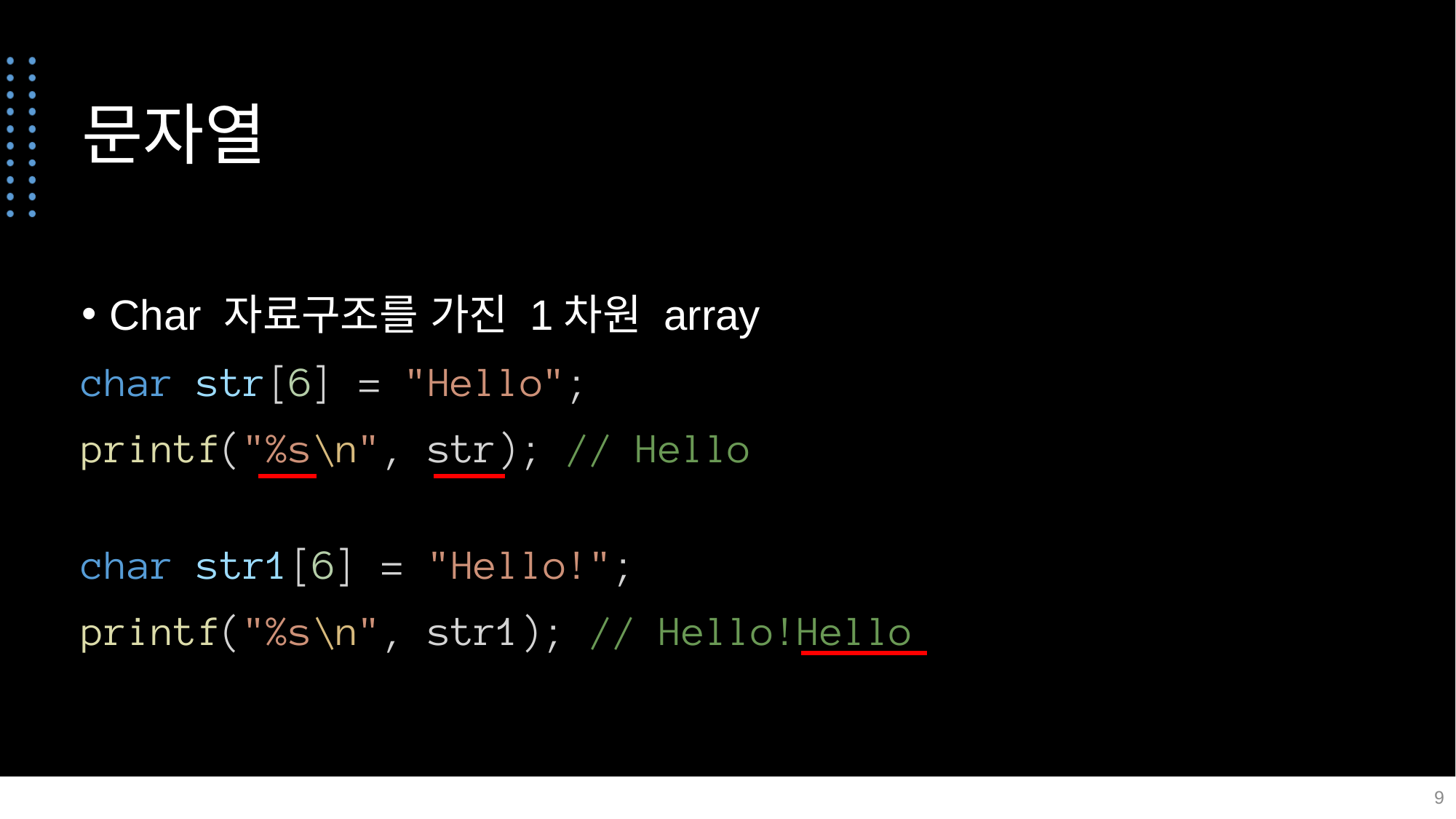

# 문자열
Char 자료구조를 가진 1차원 array
char str[6] = "Hello";
printf("%s\n", str); // Hello
char str1[6] = "Hello!";
printf("%s\n", str1); // Hello!Hello
9